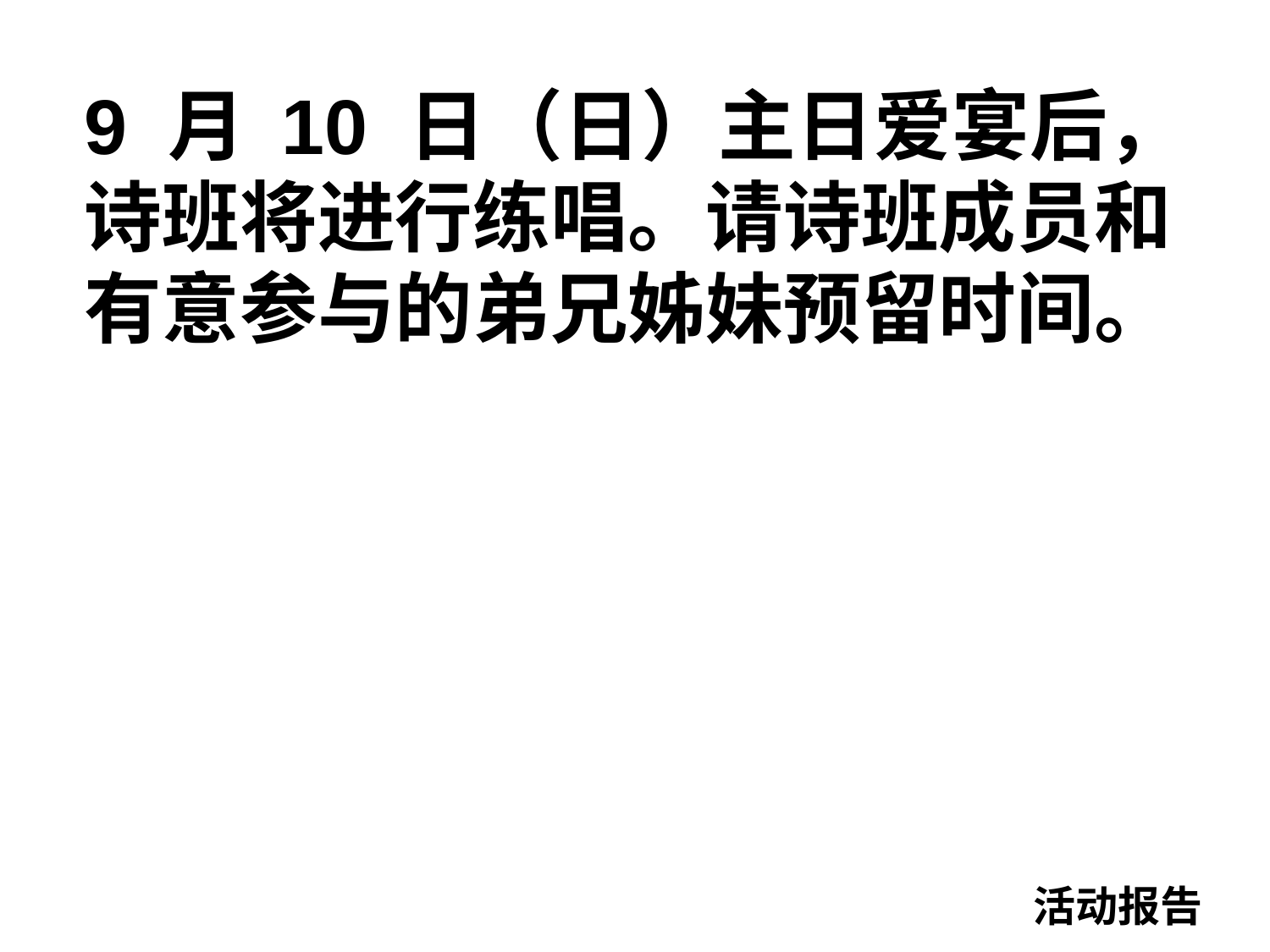

9 月 10 日（日）主日爱宴后，诗班将进行练唱。请诗班成员和有意参与的弟兄姊妹预留时间。
活动报告